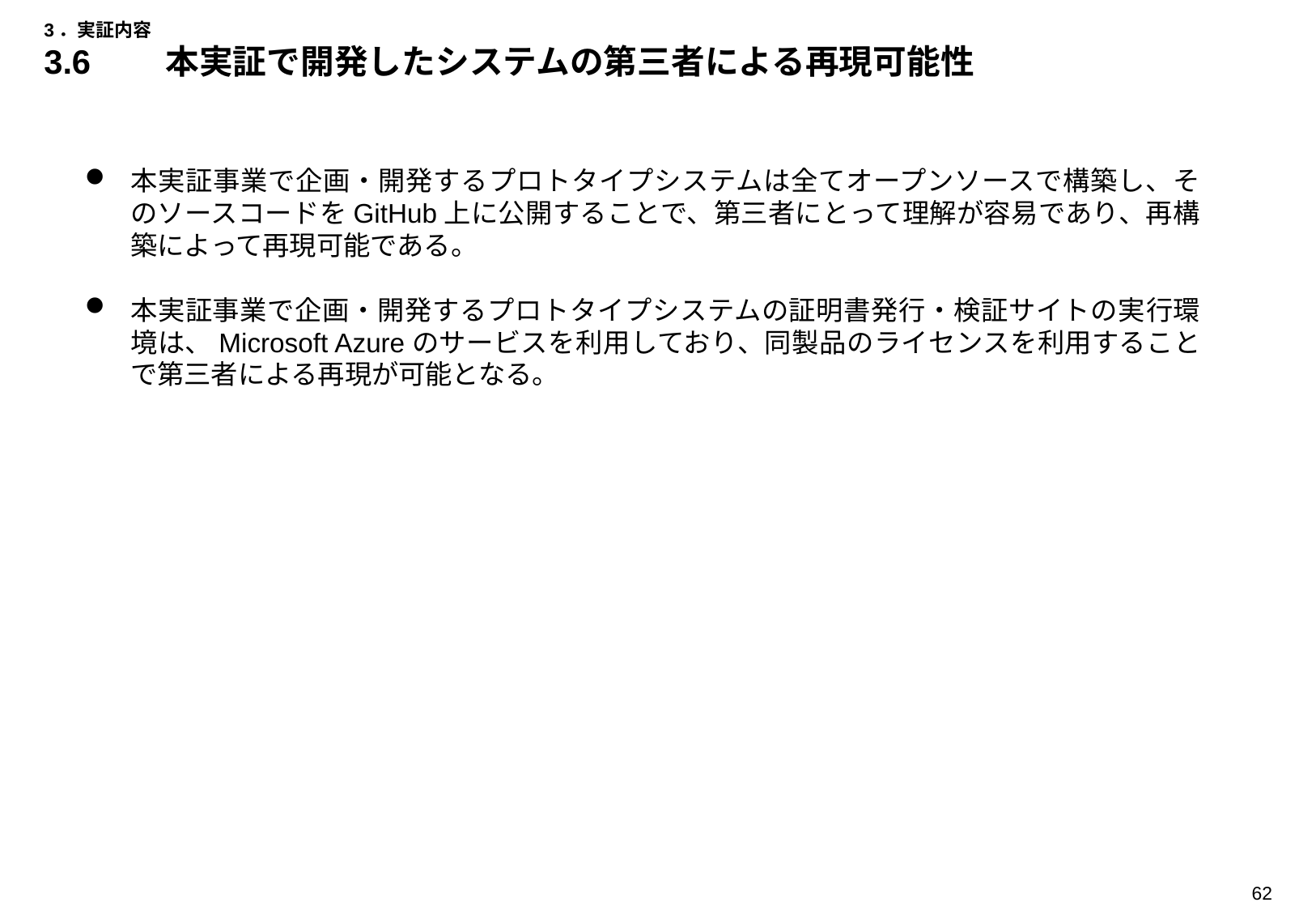

# 3．実証内容 3.6	本実証で開発したシステムの第三者による再現可能性
本実証事業で企画・開発するプロトタイプシステムは全てオープンソースで構築し、そのソースコードをGitHub上に公開することで、第三者にとって理解が容易であり、再構築によって再現可能である。

本実証事業で企画・開発するプロトタイプシステムの証明書発行・検証サイトの実行環境は、Microsoft Azureのサービスを利用しており、同製品のライセンスを利用することで第三者による再現が可能となる。